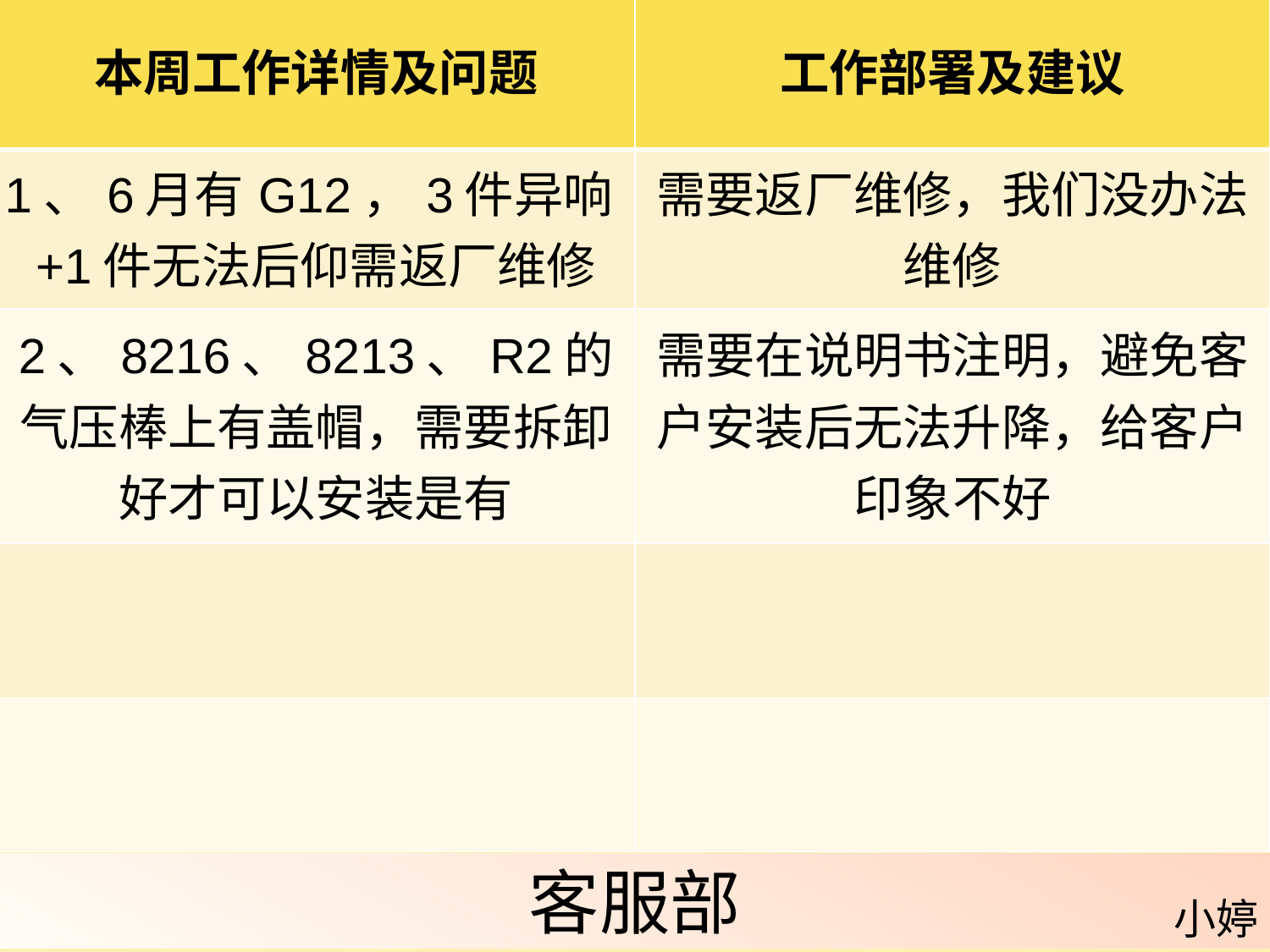

| 本周工作详情及问题 | 工作部署及建议 |
| --- | --- |
| 1、6月有G12，3件异响+1件无法后仰需返厂维修 | 需要返厂维修，我们没办法维修 |
| 2、8216、8213、R2的气压棒上有盖帽，需要拆卸好才可以安装是有 | 需要在说明书注明，避免客户安装后无法升降，给客户印象不好 |
|  |  |
|  |  |
客服部
小婷